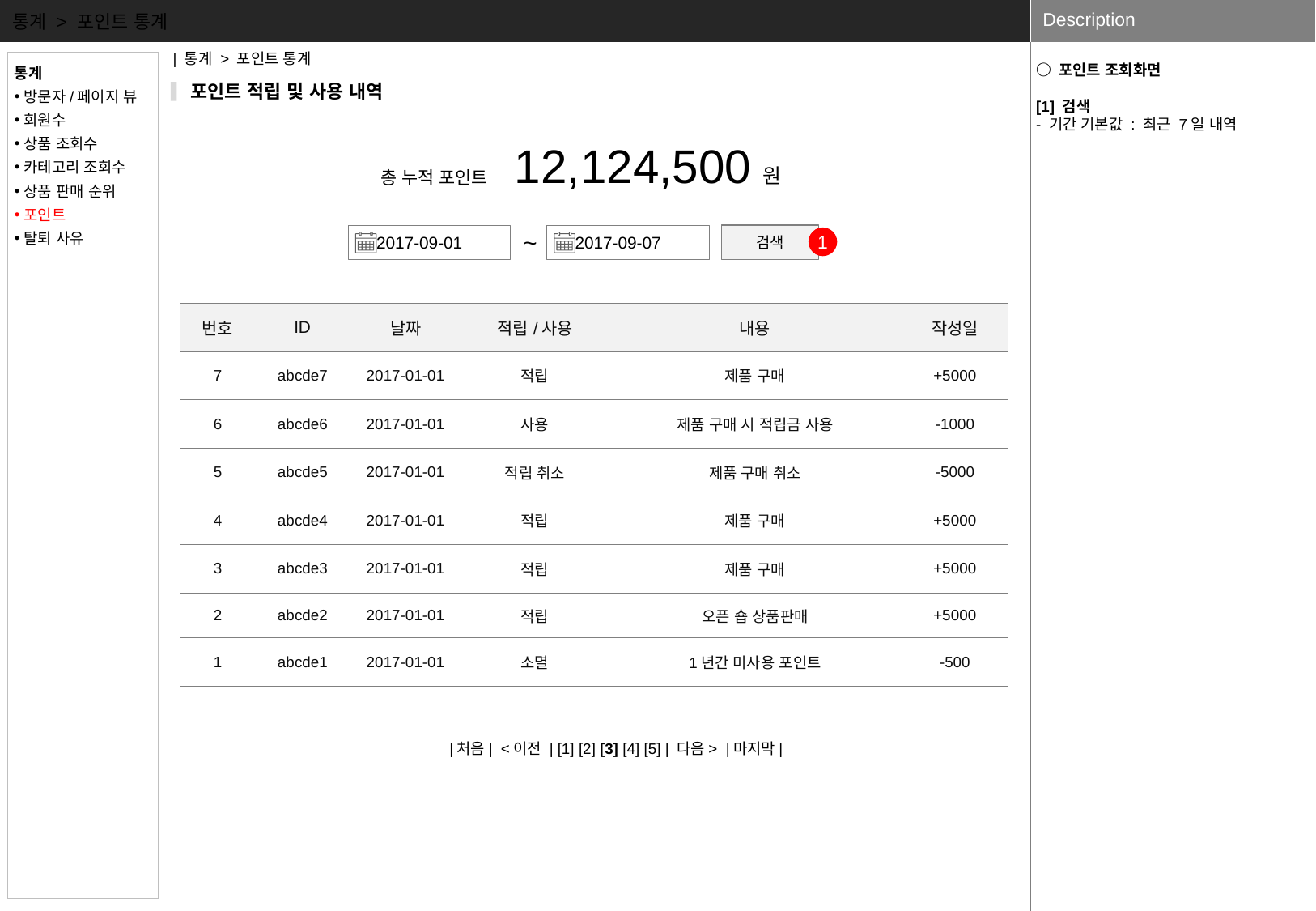

통계 > 포인트 통계

○ 포인트 조회화면

[1] 검색
- 기간 기본값 : 최근 7일 내역

| 통계 > 포인트 통계
통계
방문자/페이지 뷰
회원수
상품 조회수
카테고리 조회수
상품 판매 순위
포인트
탈퇴 사유
포인트 적립 및 사용 내역

12,124,500원
총 누적 포인트
~
검색
     2017-09-01
     2017-09-07
1

| 번호 | ID | 날짜 | 적립/사용 | 내용 | 작성일 |
| --- | --- | --- | --- | --- | --- |
| 7 | abcde7 | 2017-01-01 | 적립 | 제품 구매 | +5000 |
| 6 | abcde6 | 2017-01-01 | 사용 | 제품 구매 시 적립금 사용 | -1000 |
| 5 | abcde5 | 2017-01-01 | 적립 취소 | 제품 구매 취소 | -5000 |
| 4 | abcde4 | 2017-01-01 | 적립 | 제품 구매 | +5000 |
| 3 | abcde3 | 2017-01-01 | 적립 | 제품 구매 | +5000 |
| 2 | abcde2 | 2017-01-01 | 적립 | 오픈 숍 상품판매 | +5000 |
| 1 | abcde1 | 2017-01-01 | 소멸 | 1년간 미사용 포인트 | -500 |
|처음|  <이전 | [1] [2] [3] [4] [5] | 다음>  |마지막|